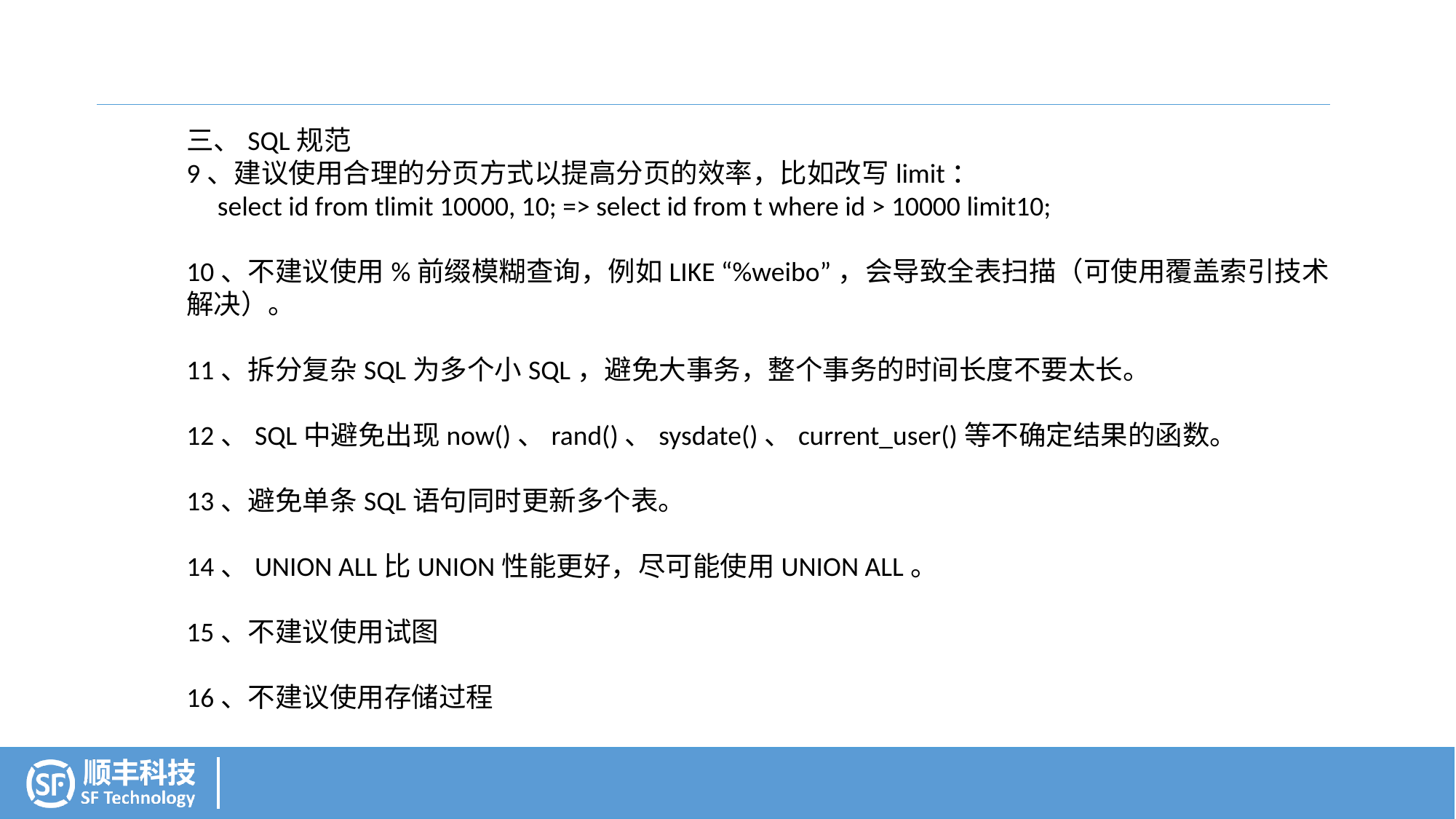

三、SQL规范
9、建议使用合理的分页方式以提高分页的效率，比如改写limit：
     select id from tlimit 10000, 10; => select id from t where id > 10000 limit10;

10、不建议使用%前缀模糊查询，例如LIKE “%weibo”，会导致全表扫描（可使用覆盖索引技术解决）。

11、拆分复杂SQL为多个小SQL，避免大事务，整个事务的时间长度不要太长。

12、SQL中避免出现now()、rand()、sysdate()、current_user()等不确定结果的函数。

13、避免单条SQL语句同时更新多个表。

14、UNION ALL比UNION性能更好，尽可能使用UNION ALL。

15、不建议使用试图

16、不建议使用存储过程